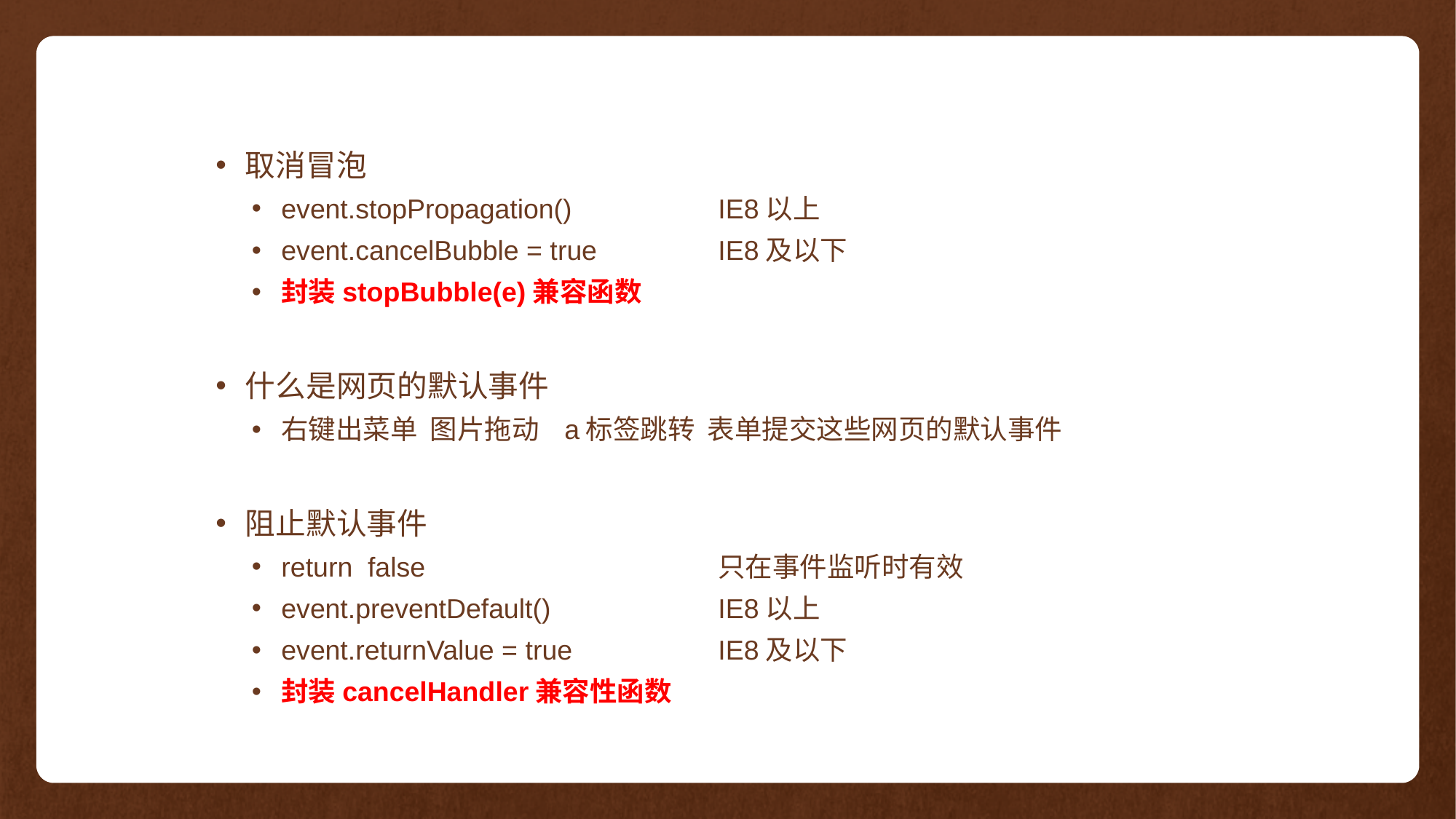

取消冒泡
event.stopPropagation()		IE8以上
event.cancelBubble = true		IE8及以下
封装stopBubble(e)兼容函数

什么是网页的默认事件
右键出菜单  图片拖动   a标签跳转  表单提交这些网页的默认事件

阻止默认事件
return  false			只在事件监听时有效
event.preventDefault()		IE8以上
event.returnValue = true		IE8及以下
封装cancelHandler兼容性函数